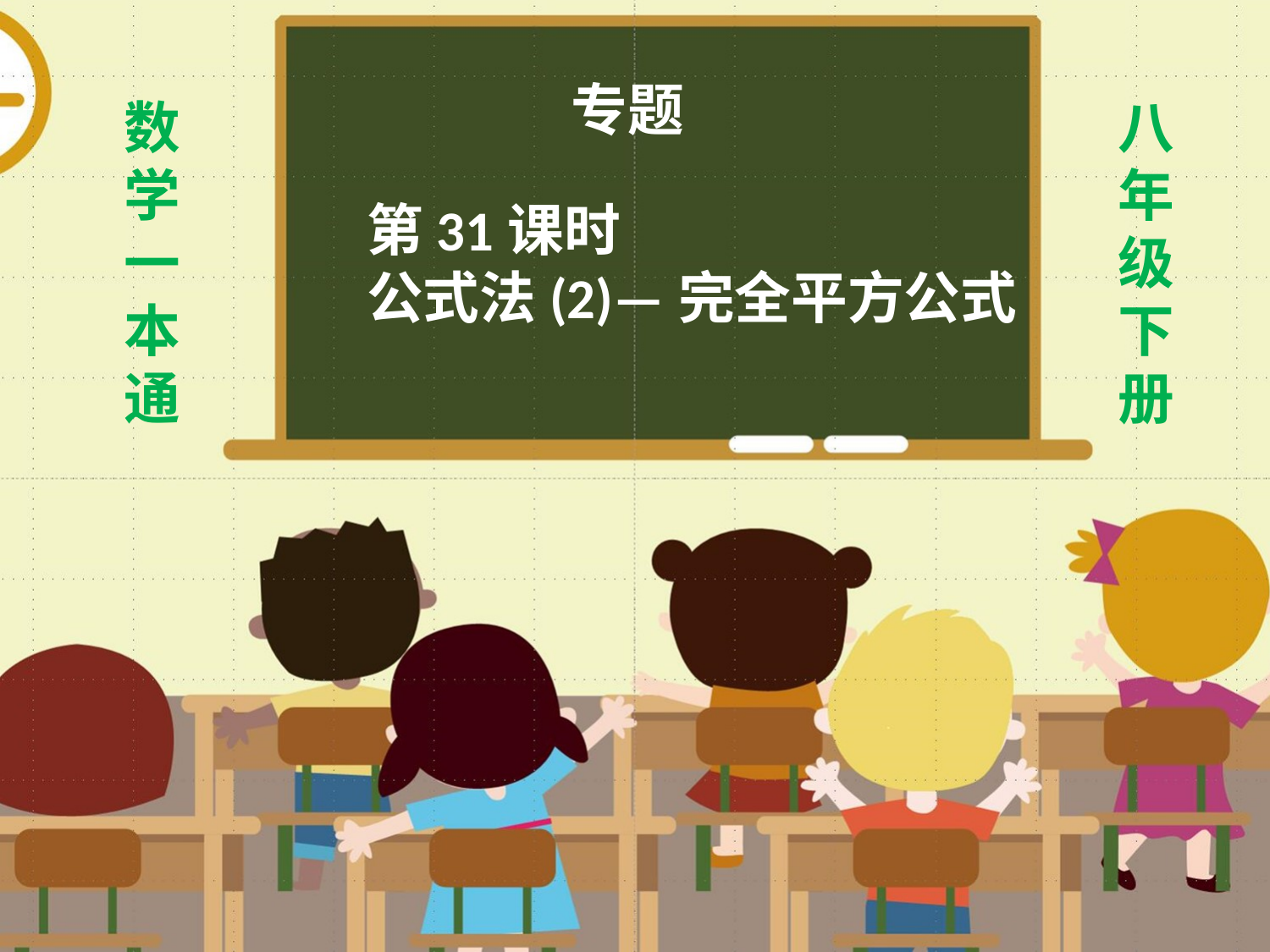

专题
数
学
一
本
通
八年级下册
第31课时
公式法(2)—完全平方公式